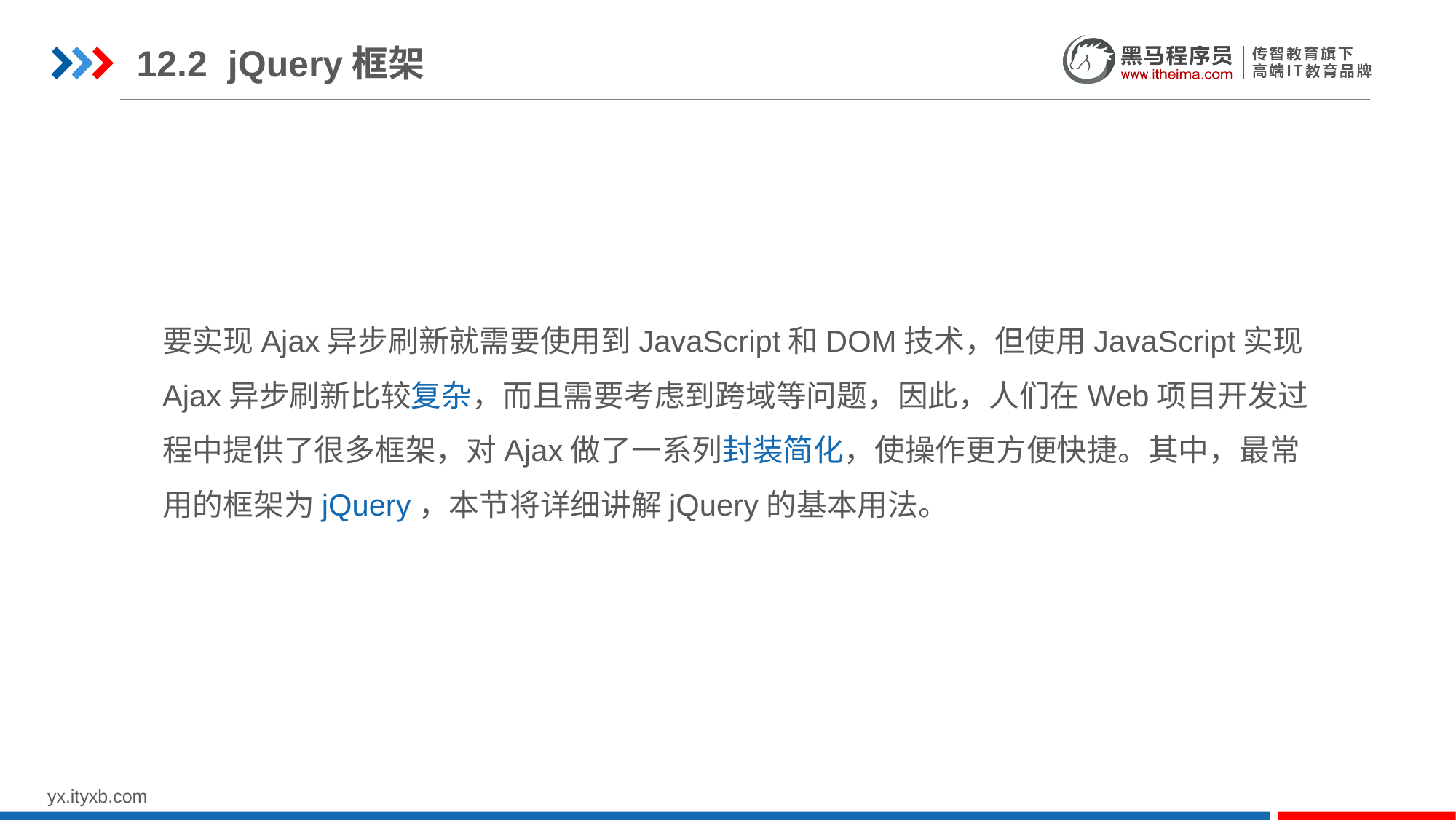

12.2  jQuery框架
要实现Ajax异步刷新就需要使用到JavaScript和DOM技术，但使用JavaScript实现Ajax异步刷新比较复杂，而且需要考虑到跨域等问题，因此，人们在Web项目开发过程中提供了很多框架，对Ajax做了一系列封装简化，使操作更方便快捷。其中，最常用的框架为jQuery，本节将详细讲解jQuery的基本用法。